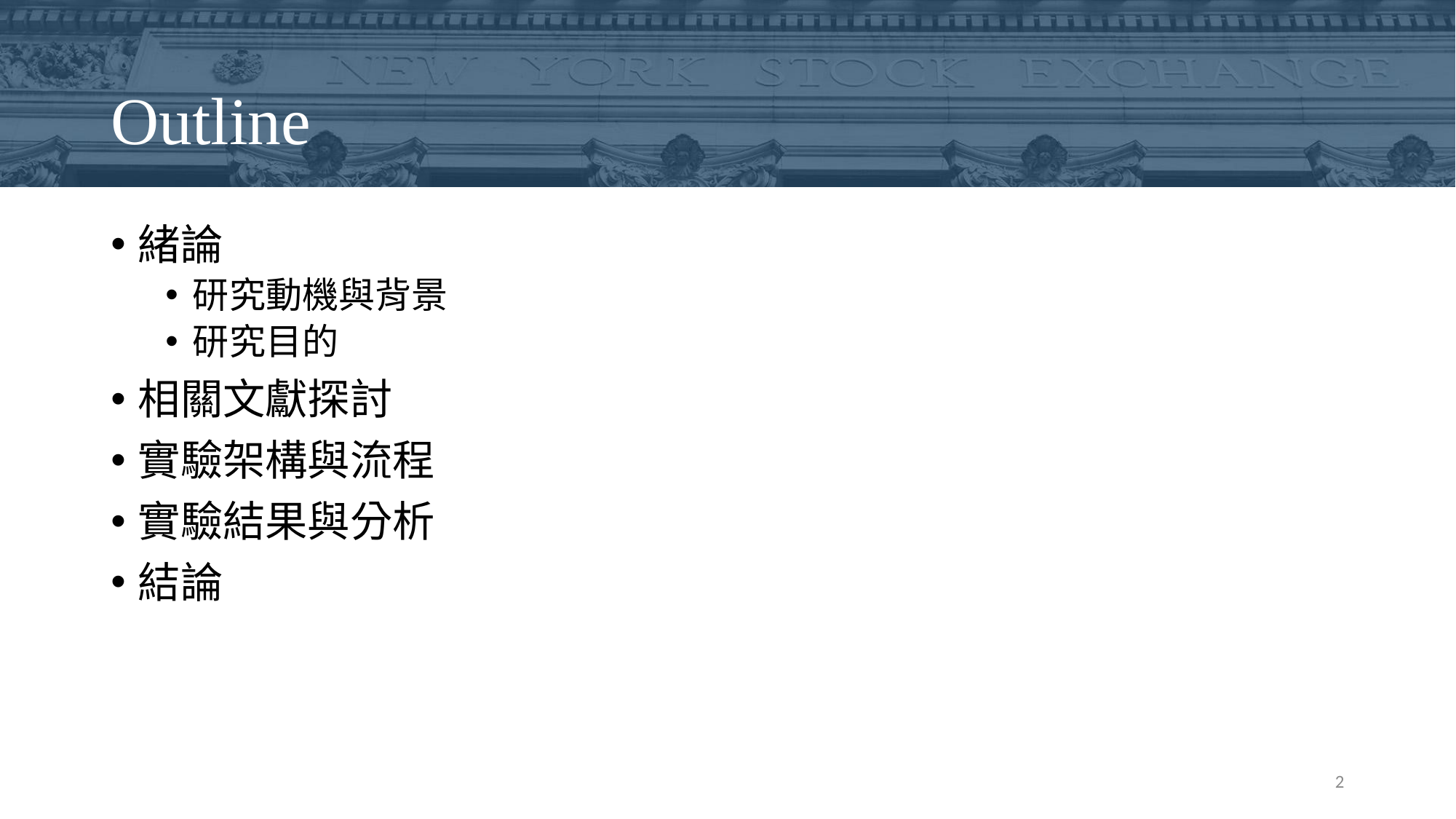

# Outline
緒論
研究動機與背景
研究目的
相關文獻探討
實驗架構與流程
實驗結果與分析
結論
2